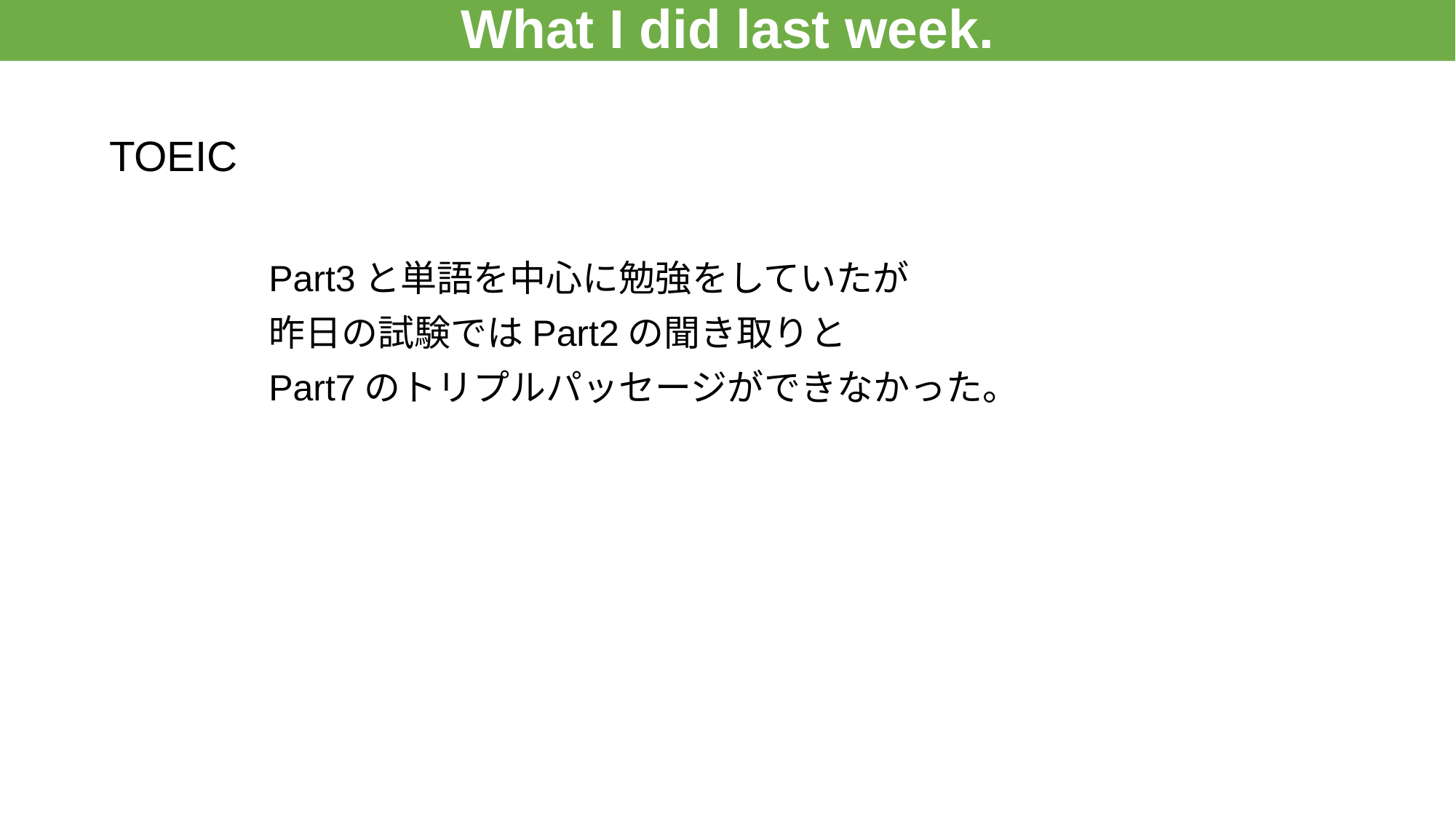

What I did last week.
# TOEIC
Part3と単語を中心に勉強をしていたが
昨日の試験ではPart2の聞き取りと
Part7のトリプルパッセージができなかった。